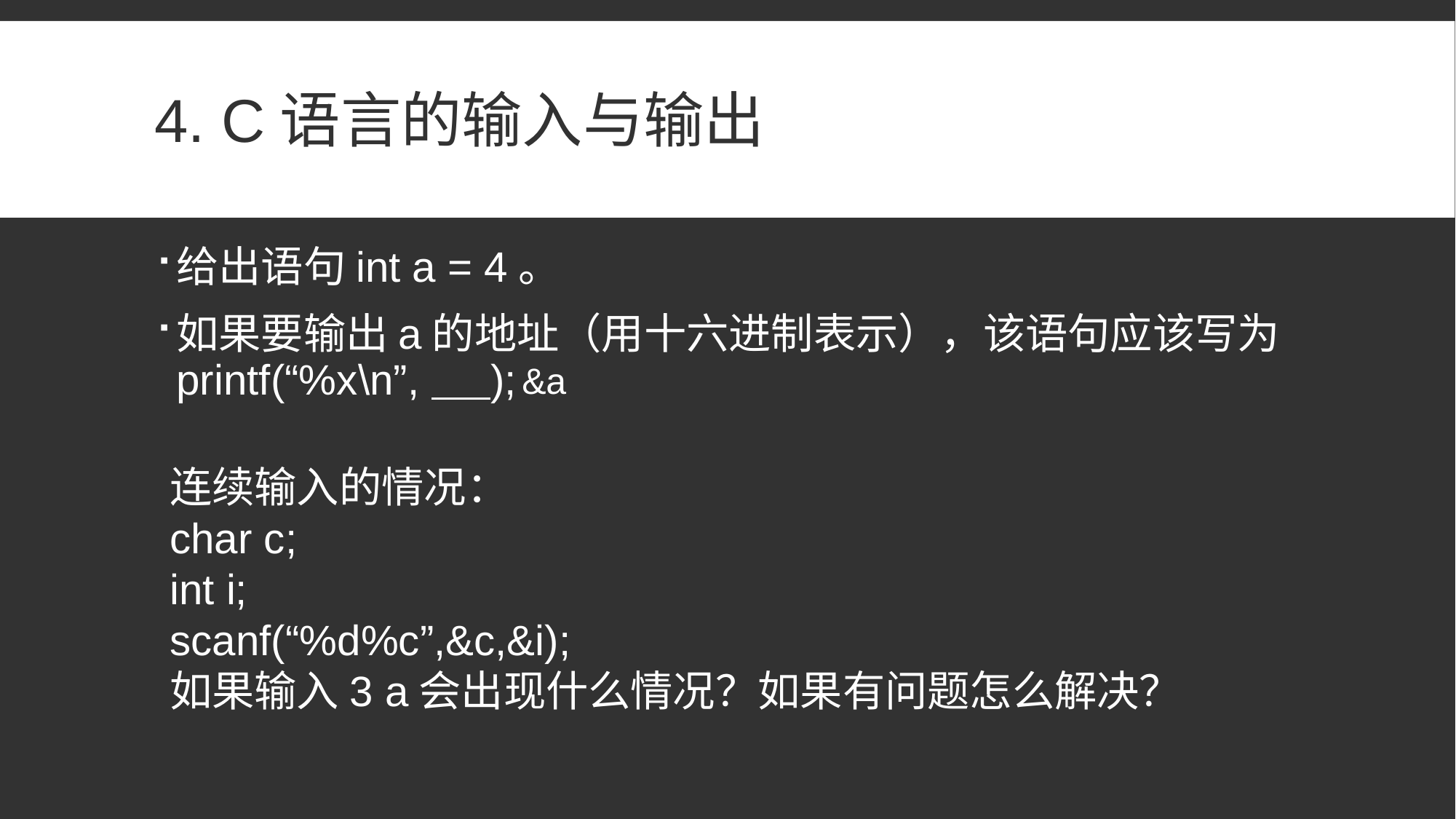

# 4. C语言的输入与输出
给出语句int a = 4。
如果要输出a的地址（用十六进制表示），该语句应该写为printf(“%x\n”,      );
&a
连续输入的情况：
char c;
int i;
scanf(“%d%c”,&c,&i);
如果输入3 a会出现什么情况？如果有问题怎么解决？